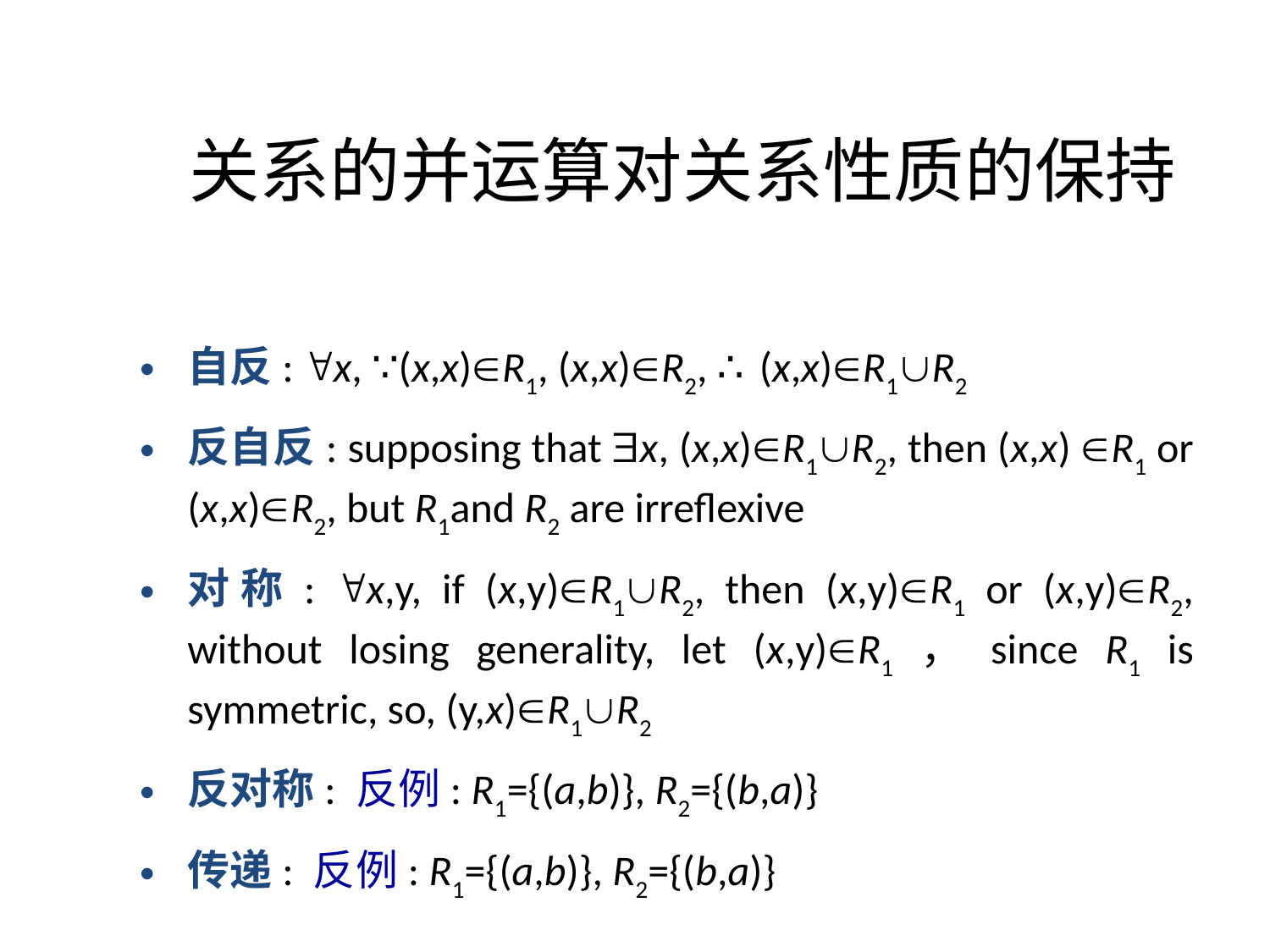

# 关系的并运算对关系性质的保持
自反: ∀x, ∵(x,x)∈R1, (x,x)∈R2, ∴(x,x)∈R1∪R2
反自反: supposing that ∃x, (x,x)∈R1∪R2, then (x,x) ∈R1 or (x,x)∈R2, but R1and R2 are irreflexive
对称: ∀x,y, if (x,y)∈R1∪R2, then (x,y)∈R1 or (x,y)∈R2, without losing generality, let (x,y)∈R1，since R1 is symmetric, so, (y,x)∈R1∪R2
反对称: 反例: R1={(a,b)}, R2={(b,a)}
传递: 反例: R1={(a,b)}, R2={(b,a)}